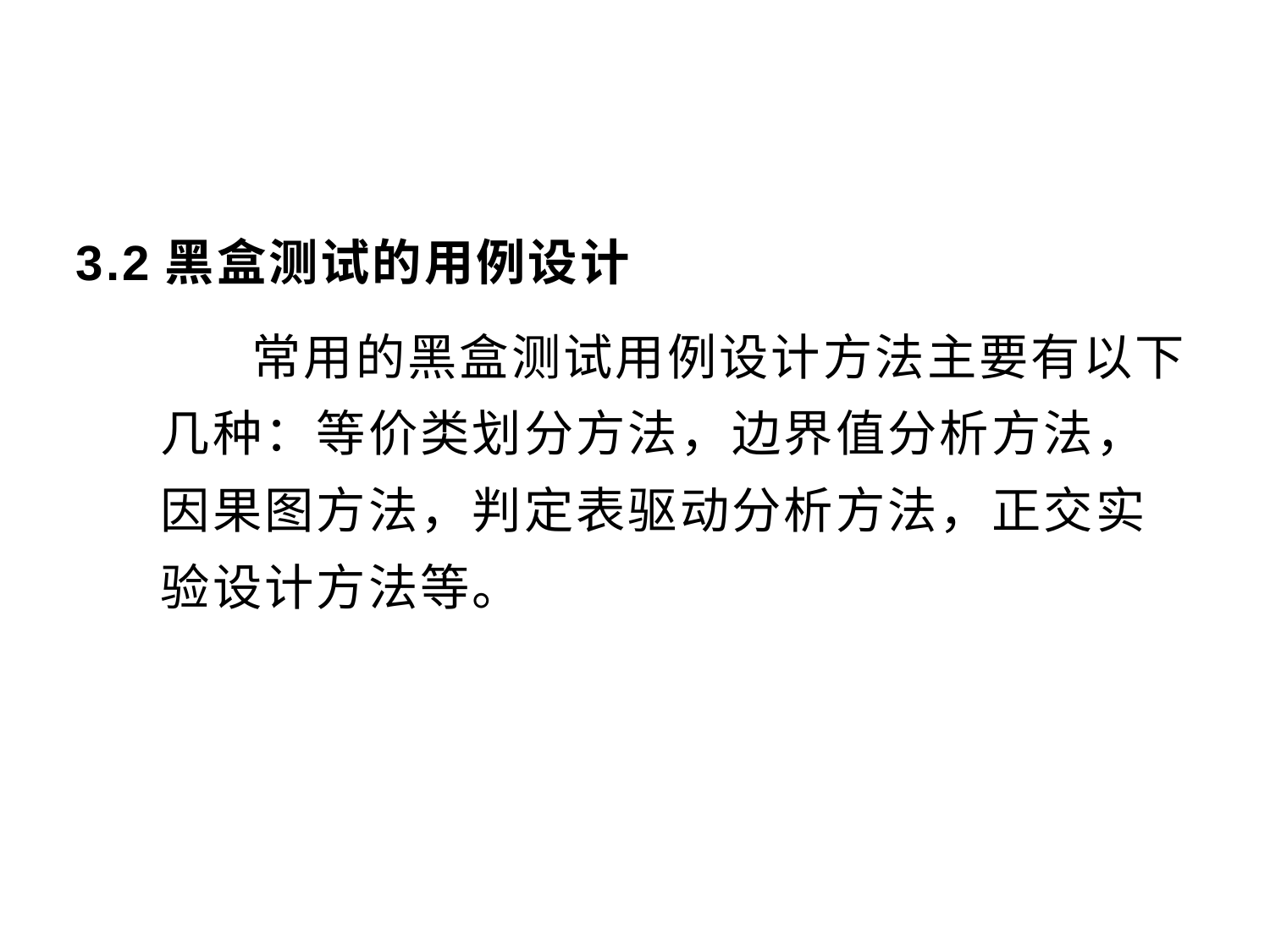

3.2黑盒测试的用例设计
            常用的黑盒测试用例设计方法主要有以下几种：等价类划分方法，边界值分析方法，因果图方法，判定表驱动分析方法，正交实验设计方法等。